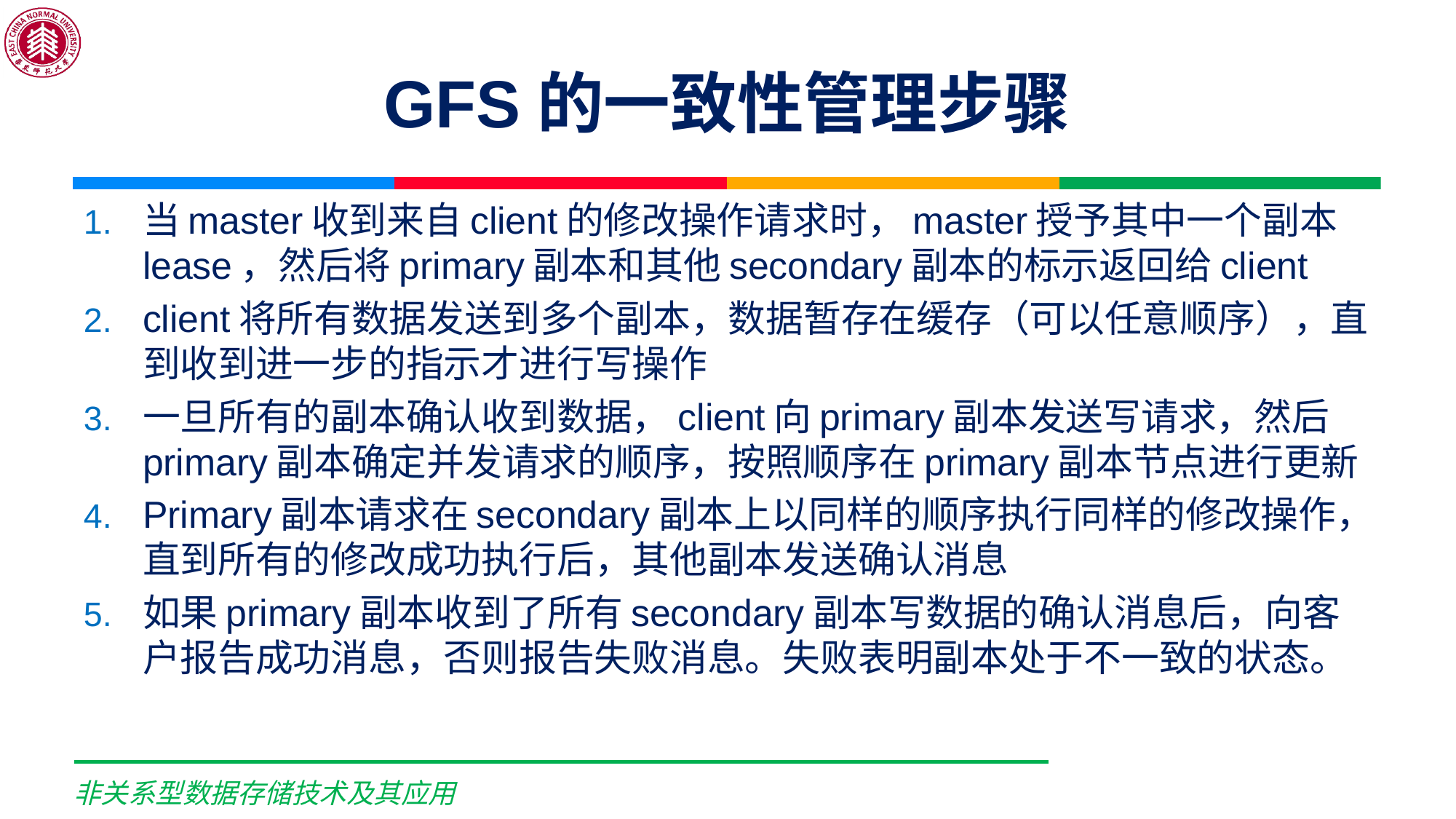

# GFS的一致性管理步骤
当master收到来自client的修改操作请求时，master授予其中一个副本lease，然后将primary副本和其他secondary副本的标示返回给client
client将所有数据发送到多个副本，数据暂存在缓存（可以任意顺序），直到收到进一步的指示才进行写操作
一旦所有的副本确认收到数据，client向primary副本发送写请求，然后primary副本确定并发请求的顺序，按照顺序在primary副本节点进行更新
Primary副本请求在secondary副本上以同样的顺序执行同样的修改操作，直到所有的修改成功执行后，其他副本发送确认消息
如果primary副本收到了所有secondary副本写数据的确认消息后，向客户报告成功消息，否则报告失败消息。失败表明副本处于不一致的状态。